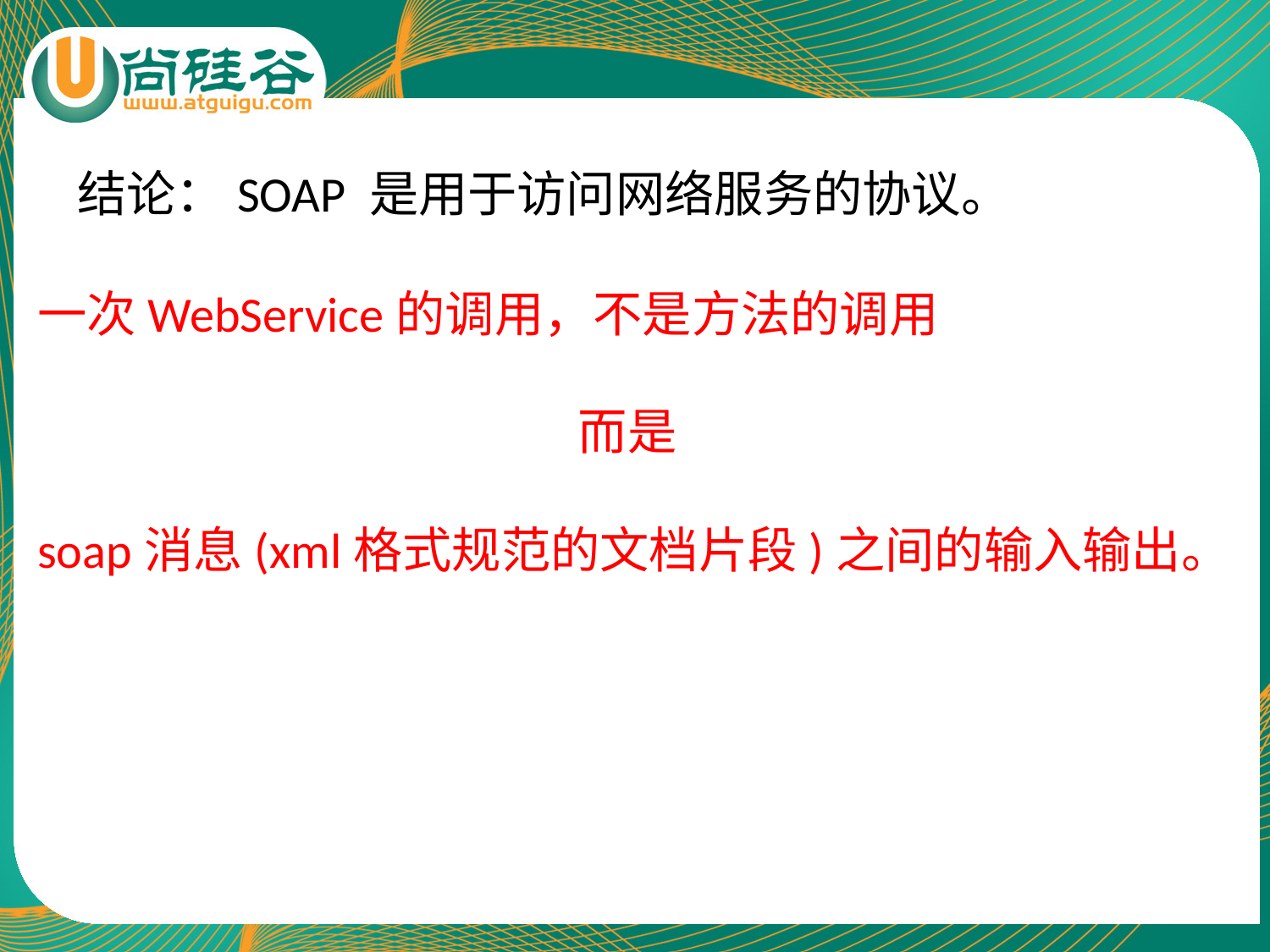

结论：SOAP 是用于访问网络服务的协议。
一次WebService的调用，不是方法的调用

而是

soap消息(xml格式规范的文档片段)之间的输入输出。